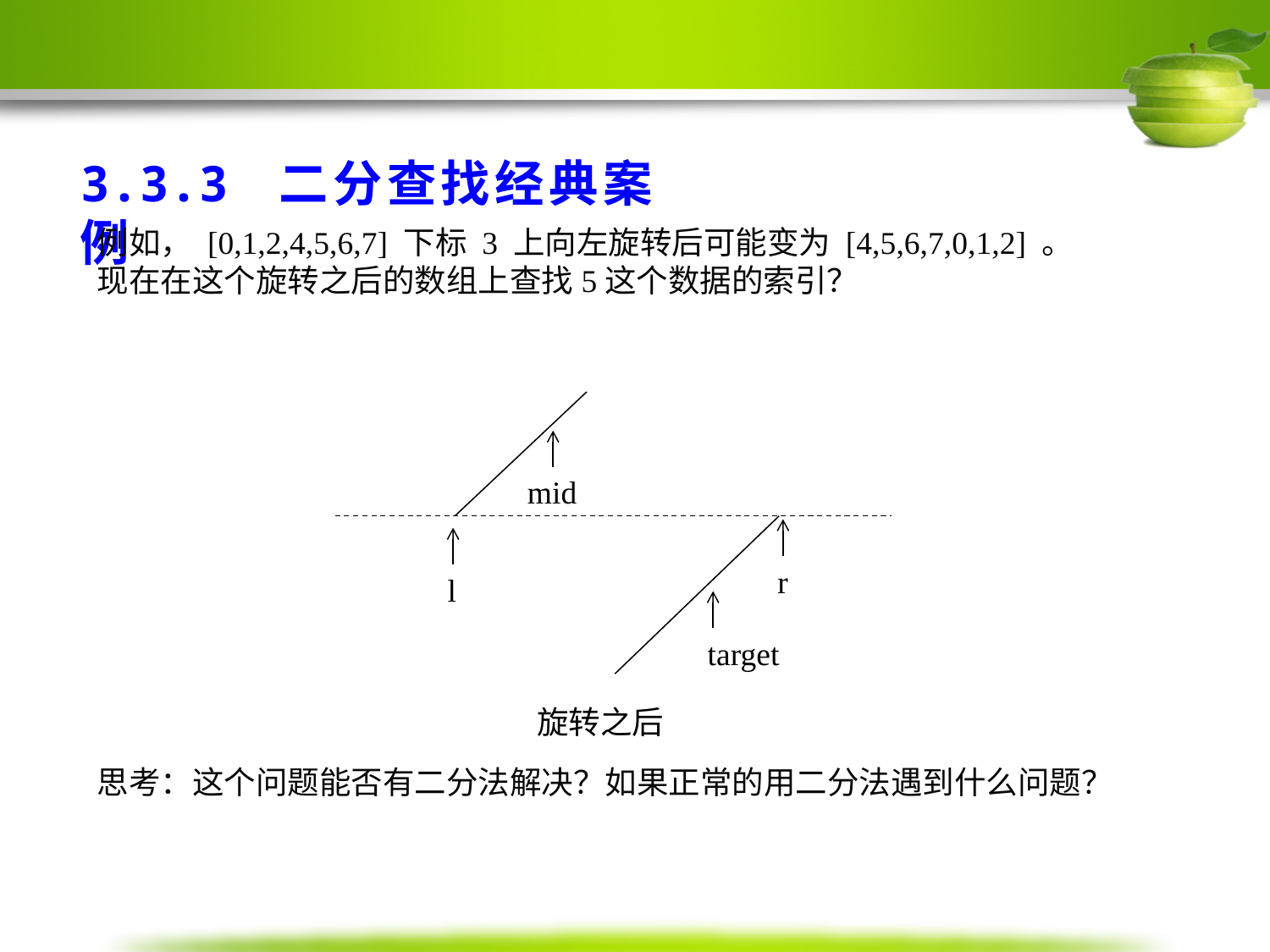

3.3.3 二分查找经典案例
例如， [0,1,2,4,5,6,7] 下标 3 上向左旋转后可能变为 [4,5,6,7,0,1,2] 。
现在在这个旋转之后的数组上查找5这个数据的索引？
mid
r
l
target
旋转之后
思考：这个问题能否有二分法解决？如果正常的用二分法遇到什么问题？